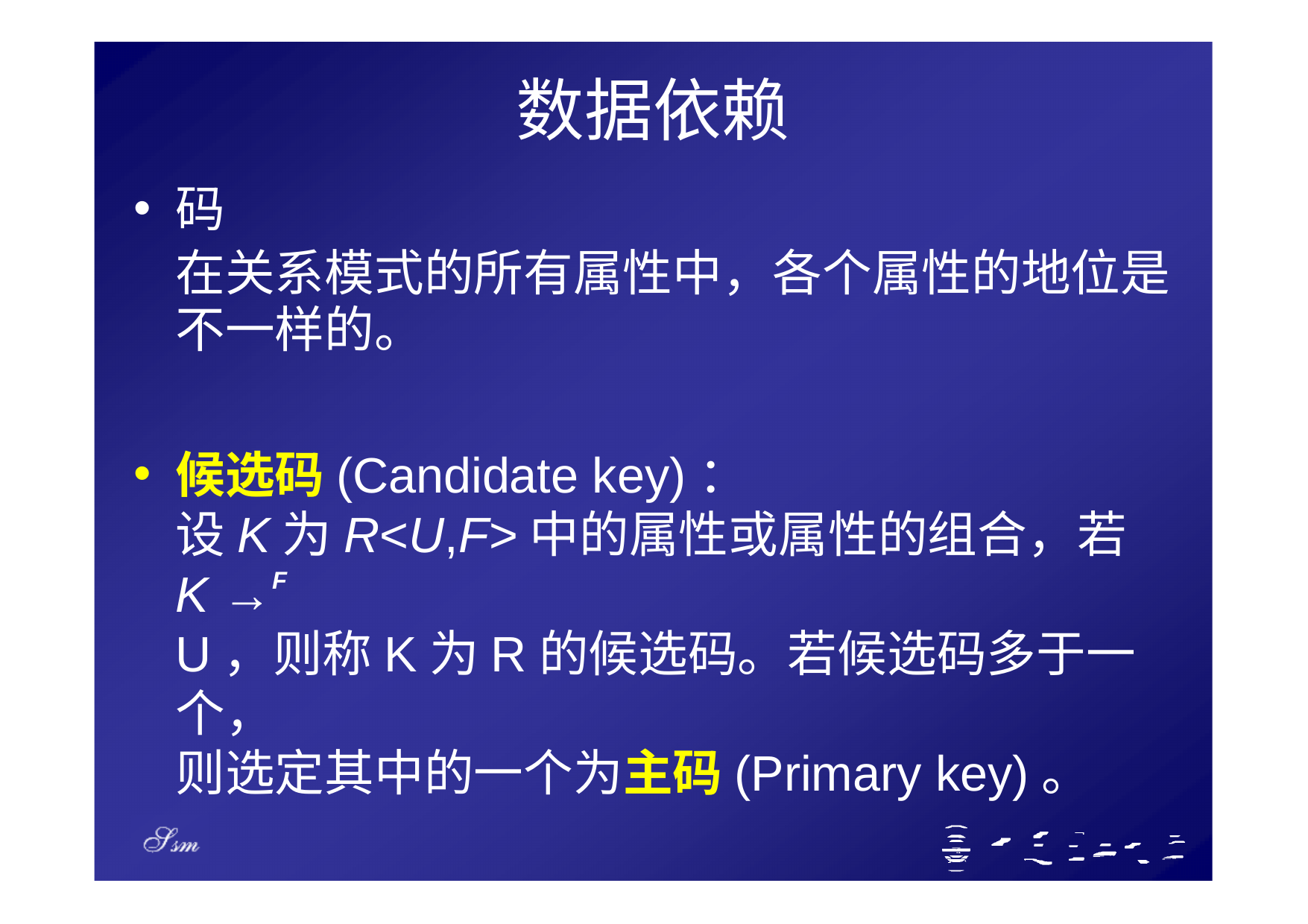

# 数据依赖
码
在关系模式的所有属性中，各个属性的地位是 不一样的。

候选码(Candidate key)：
设K为R<U,F>中的属性或属性的组合，若K →F
U，则称K为R的候选码。若候选码多于一个，
则选定其中的一个为主码(Primary key)。

Ssm